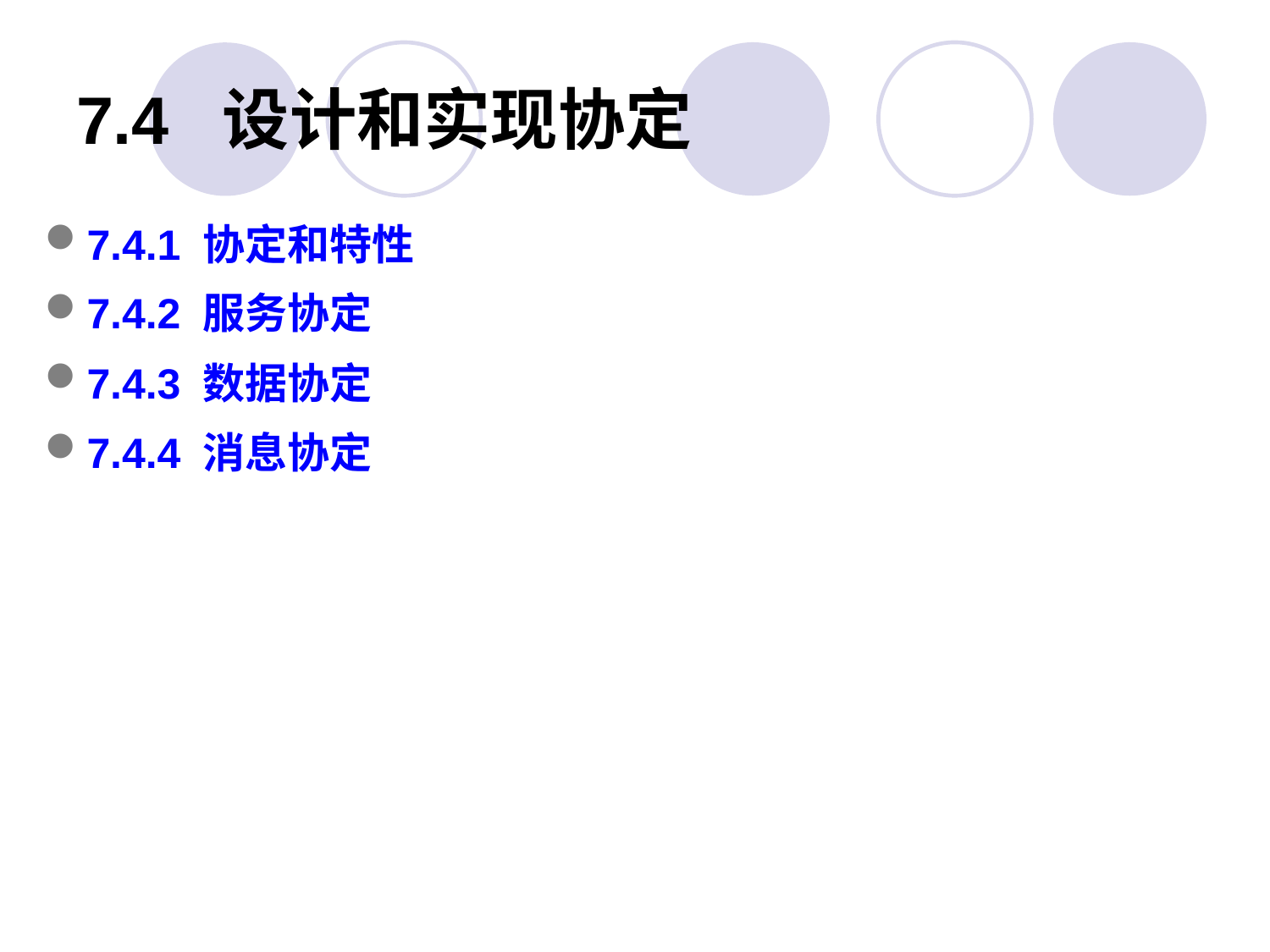

# 7.4  设计和实现协定
7.4.1 协定和特性
7.4.2 服务协定
7.4.3 数据协定
7.4.4 消息协定